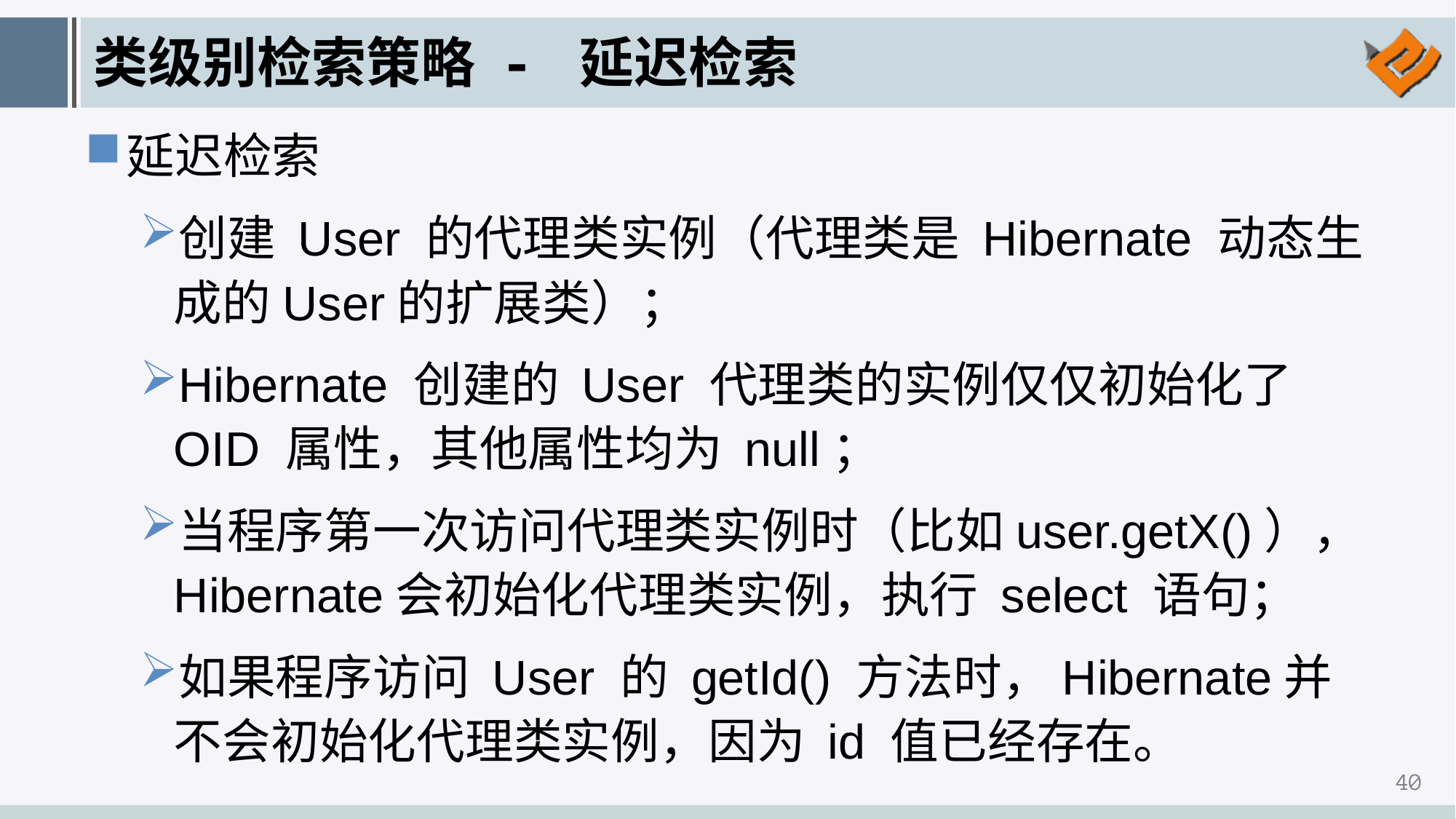

# 类级别检索策略 - 延迟检索
延迟检索
创建 User 的代理类实例（代理类是 Hibernate 动态生成的User的扩展类）；
Hibernate 创建的 User 代理类的实例仅仅初始化了 OID 属性，其他属性均为 null；
当程序第一次访问代理类实例时（比如user.getX()），Hibernate会初始化代理类实例，执行 select 语句；
如果程序访问 User 的 getId() 方法时，Hibernate并不会初始化代理类实例，因为 id 值已经存在。